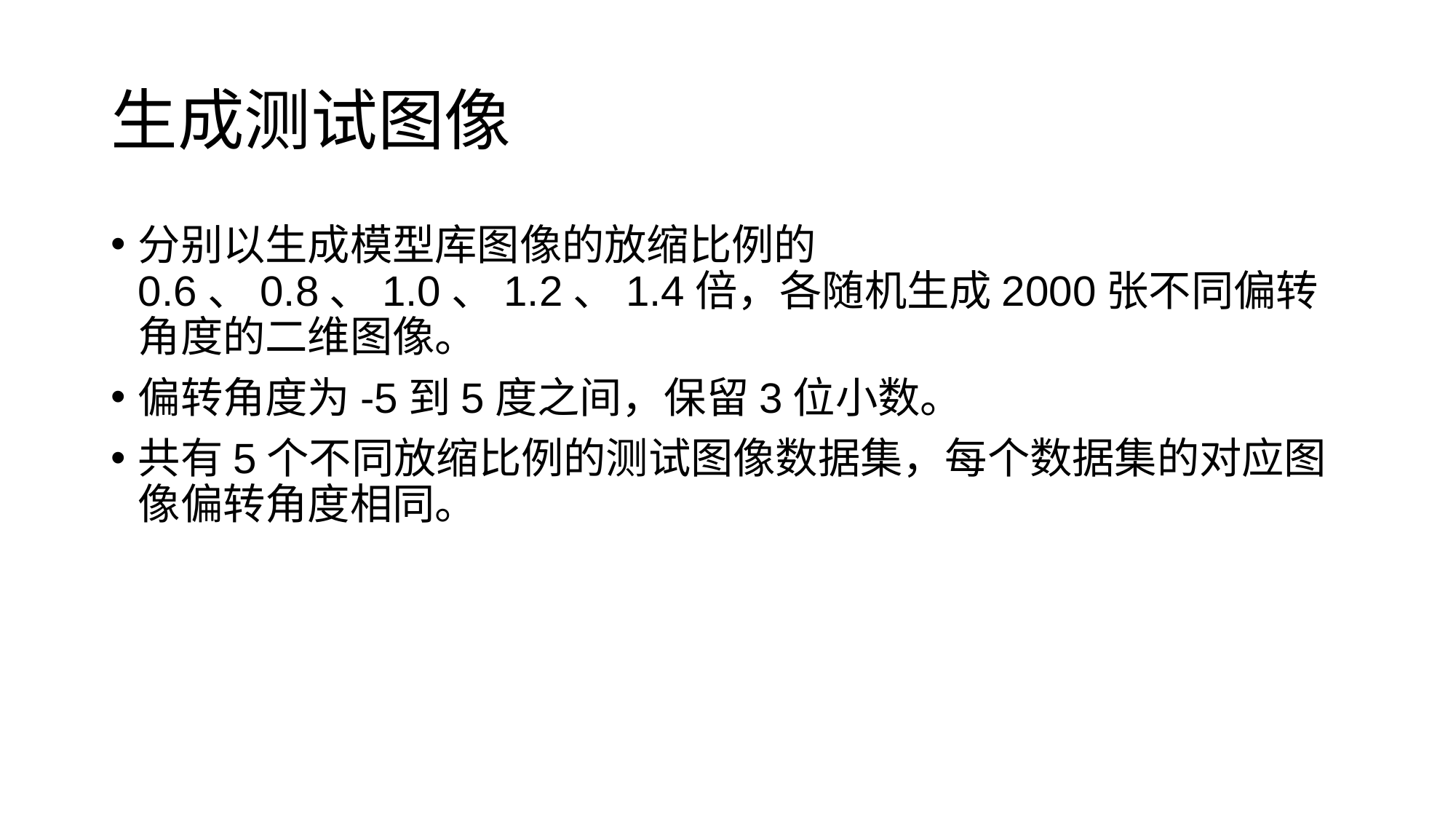

# 生成测试图像
分别以生成模型库图像的放缩比例的0.6、0.8、1.0、1.2、1.4倍，各随机生成2000张不同偏转角度的二维图像。
偏转角度为-5到5度之间，保留3位小数。
共有5个不同放缩比例的测试图像数据集，每个数据集的对应图像偏转角度相同。